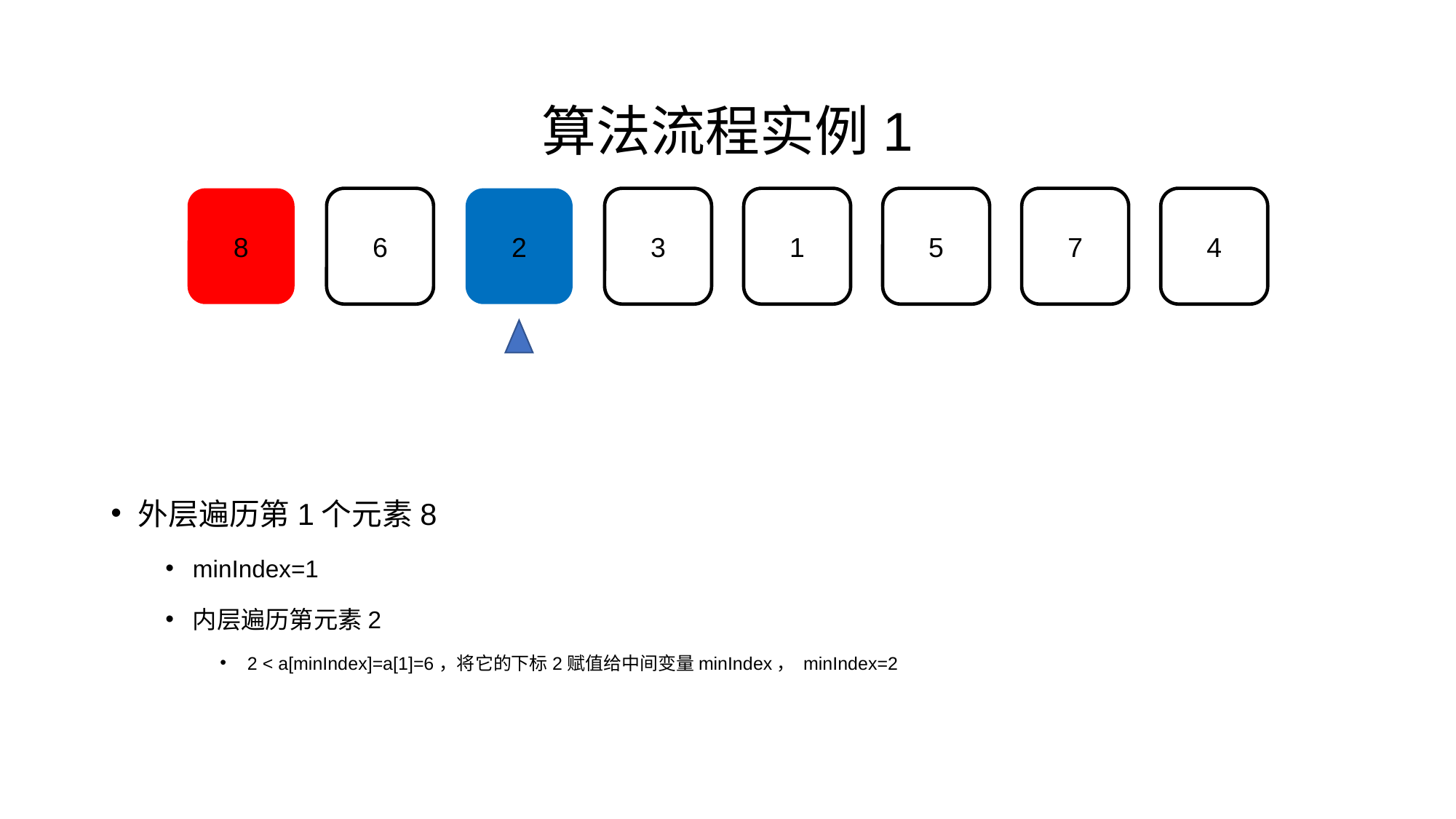

# 算法流程实例1
8
6
2
3
1
5
7
4

外层遍历第1个元素8
minIndex=1
内层遍历第元素2
2 < a[minIndex]=a[1]=6，将它的下标2赋值给中间变量minIndex， minIndex=2